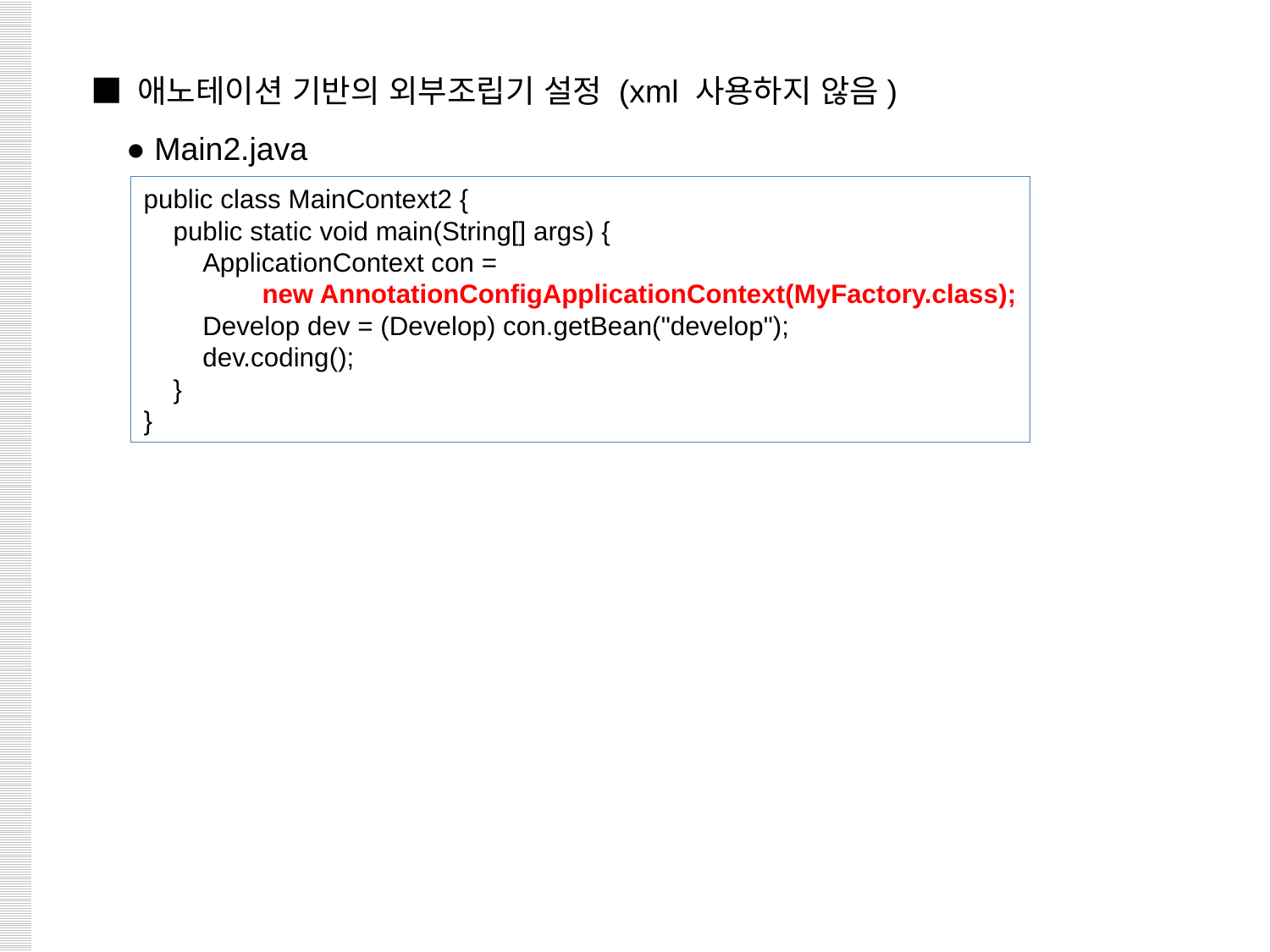

■ 애노테이션 기반의 외부조립기 설정 (xml 사용하지 않음)
    ● Main2.java
public class MainContext2 {
    public static void main(String[] args) {
        ApplicationContext con =
                new AnnotationConfigApplicationContext(MyFactory.class);
        Develop dev = (Develop) con.getBean("develop");
        dev.coding();
    }
}